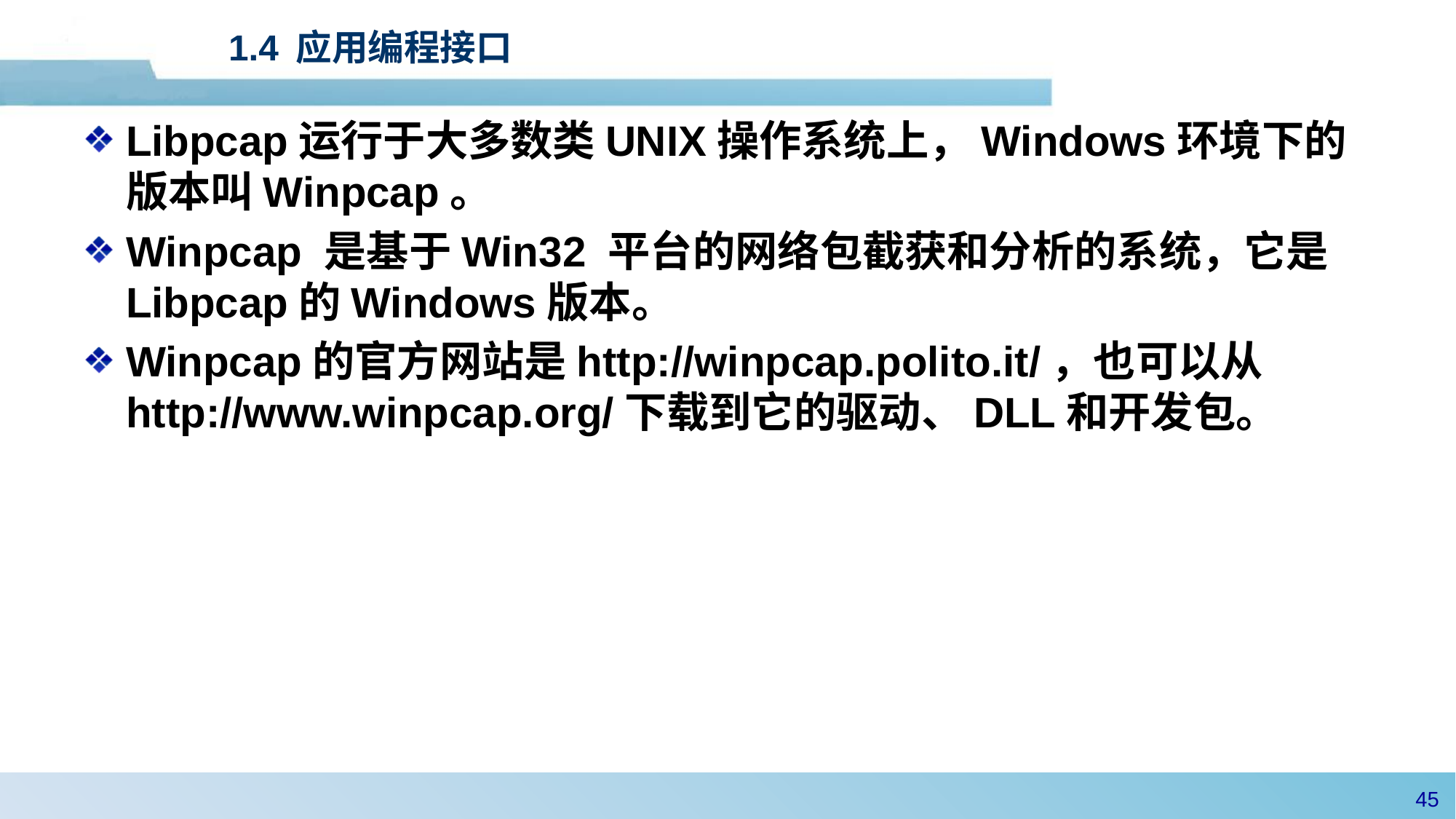

# 1.4 应用编程接口
Libpcap运行于大多数类UNIX操作系统上，Windows环境下的版本叫Winpcap。
Winpcap 是基于Win32 平台的网络包截获和分析的系统，它是Libpcap的Windows版本。
Winpcap的官方网站是http://winpcap.polito.it/，也可以从http://www.winpcap.org/下载到它的驱动、DLL和开发包。

45